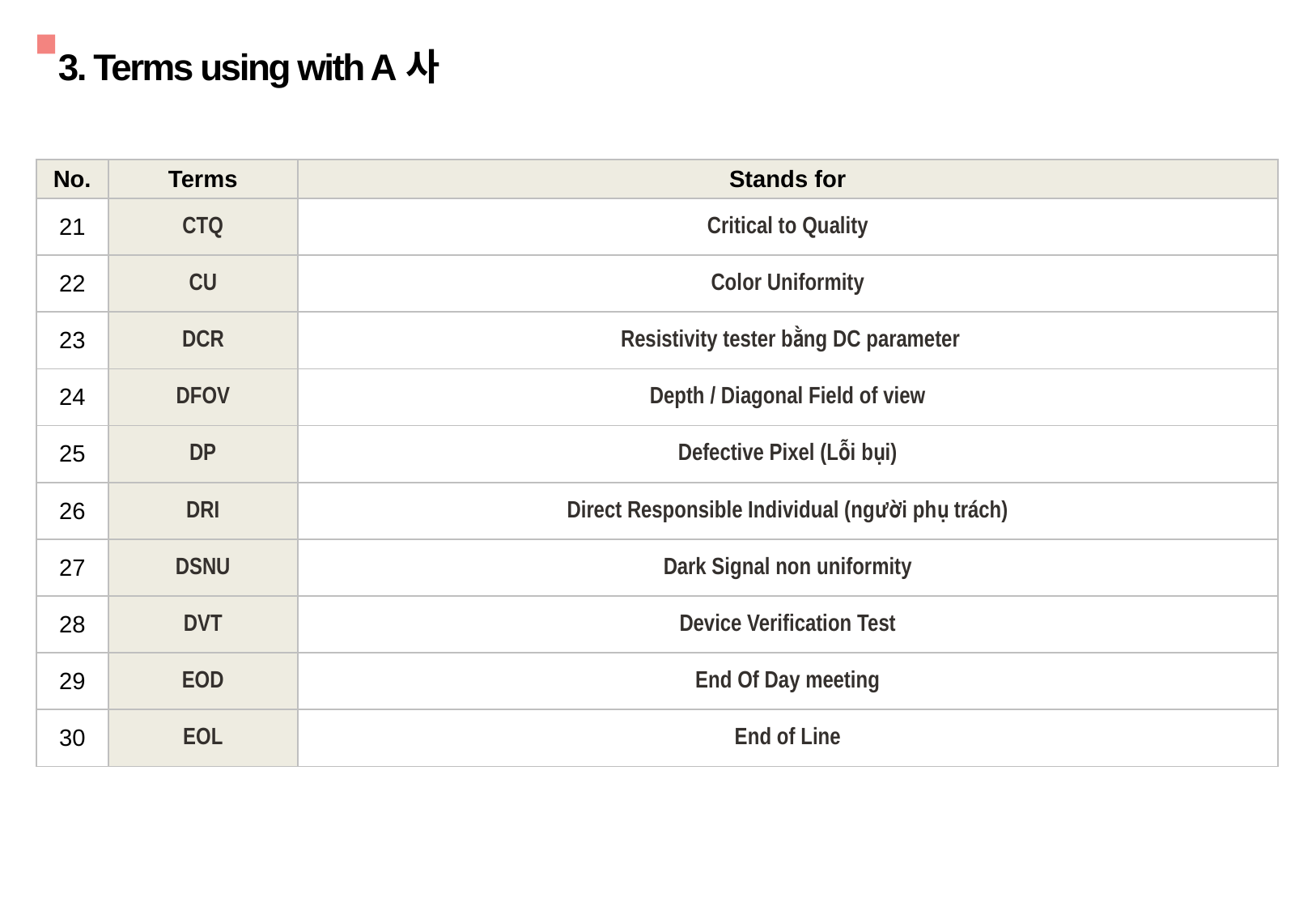

3. Terms using with A사

| No. | Terms | Stands for |
| --- | --- | --- |
| 21 | CTQ | Critical to Quality |
| 22 | CU | Color Uniformity |
| 23 | DCR | Resistivity tester bằng DC parameter |
| 24 | DFOV | Depth / Diagonal Field of view |
| 25 | DP | Defective Pixel (Lỗi bụi) |
| 26 | DRI | Direct Responsible Individual (người phụ trách) |
| 27 | DSNU | Dark Signal non uniformity |
| 28 | DVT | Device Verification Test |
| 29 | EOD | End Of Day meeting |
| 30 | EOL | End of Line |